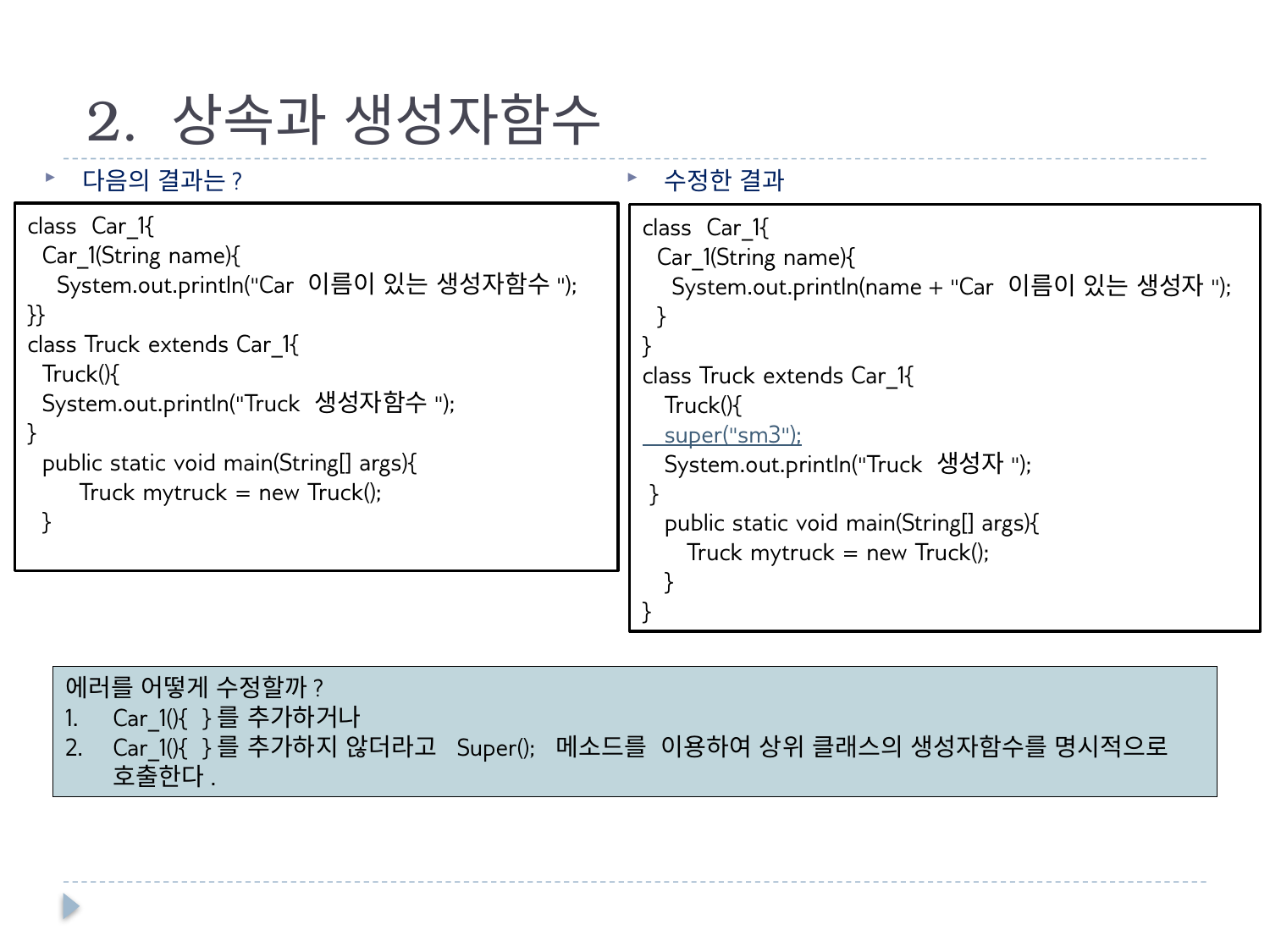

# 2. 상속과 생성자함수
다음의 결과는?
수정한 결과
class  Car_1{
  Car_1(String name){
    System.out.println("Car 이름이 있는 생성자함수");
}}
class Truck extends Car_1{
  Truck(){
  System.out.println("Truck 생성자함수");
}
  public static void main(String[] args){
       Truck mytruck = new Truck();
  }

class  Car_1{
  Car_1(String name){
    System.out.println(name + "Car 이름이 있는 생성자");
  }
}
class Truck extends Car_1{
   Truck(){
   super("sm3");
   System.out.println("Truck 생성자");
 }
   public static void main(String[] args){
      Truck mytruck = new Truck();
   }
}
에러를 어떻게 수정할까?
Car_1(){  }를 추가하거나
Car_1(){  }를 추가하지 않더라고  Super();  메소드를  이용하여 상위 클래스의 생성자함수를 명시적으로 호출한다.